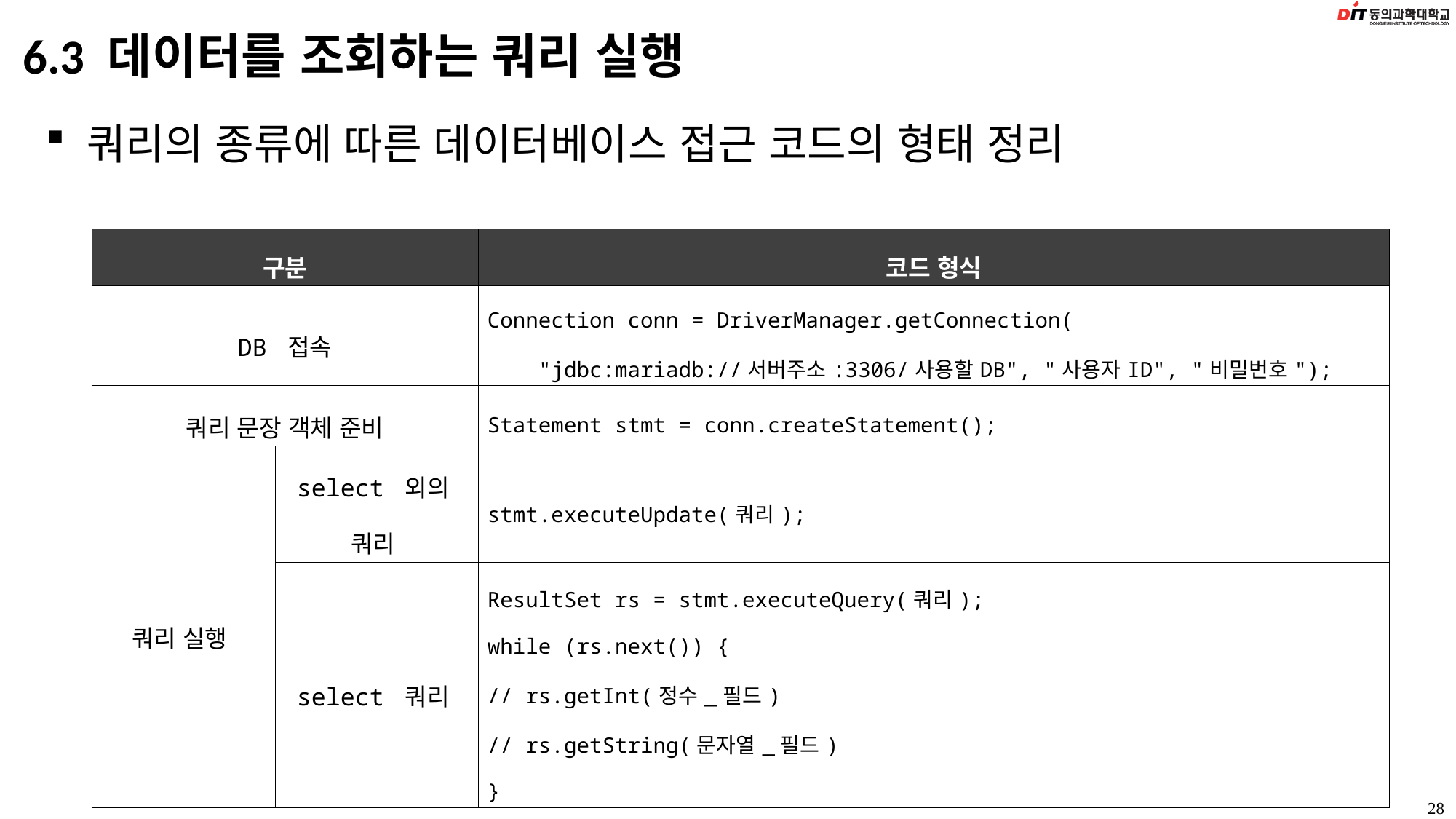

# 6.3 데이터를 조회하는 쿼리 실행
쿼리의 종류에 따른 데이터베이스 접근 코드의 형태 정리
| 구분 |  | 코드 형식 |
| --- | --- | --- |
| DB 접속 |  | Connection conn = DriverManager.getConnection( "jdbc:mariadb://서버주소:3306/사용할DB", "사용자ID", "비밀번호"); |
| 쿼리 문장 객체 준비 |  | Statement stmt = conn.createStatement(); |
| 쿼리 실행 | select 외의 쿼리 | stmt.executeUpdate(쿼리); |
|  | select 쿼리 | ResultSet rs = stmt.executeQuery(쿼리); while (rs.next()) { // rs.getInt(정수\_필드) // rs.getString(문자열\_필드) } |
28